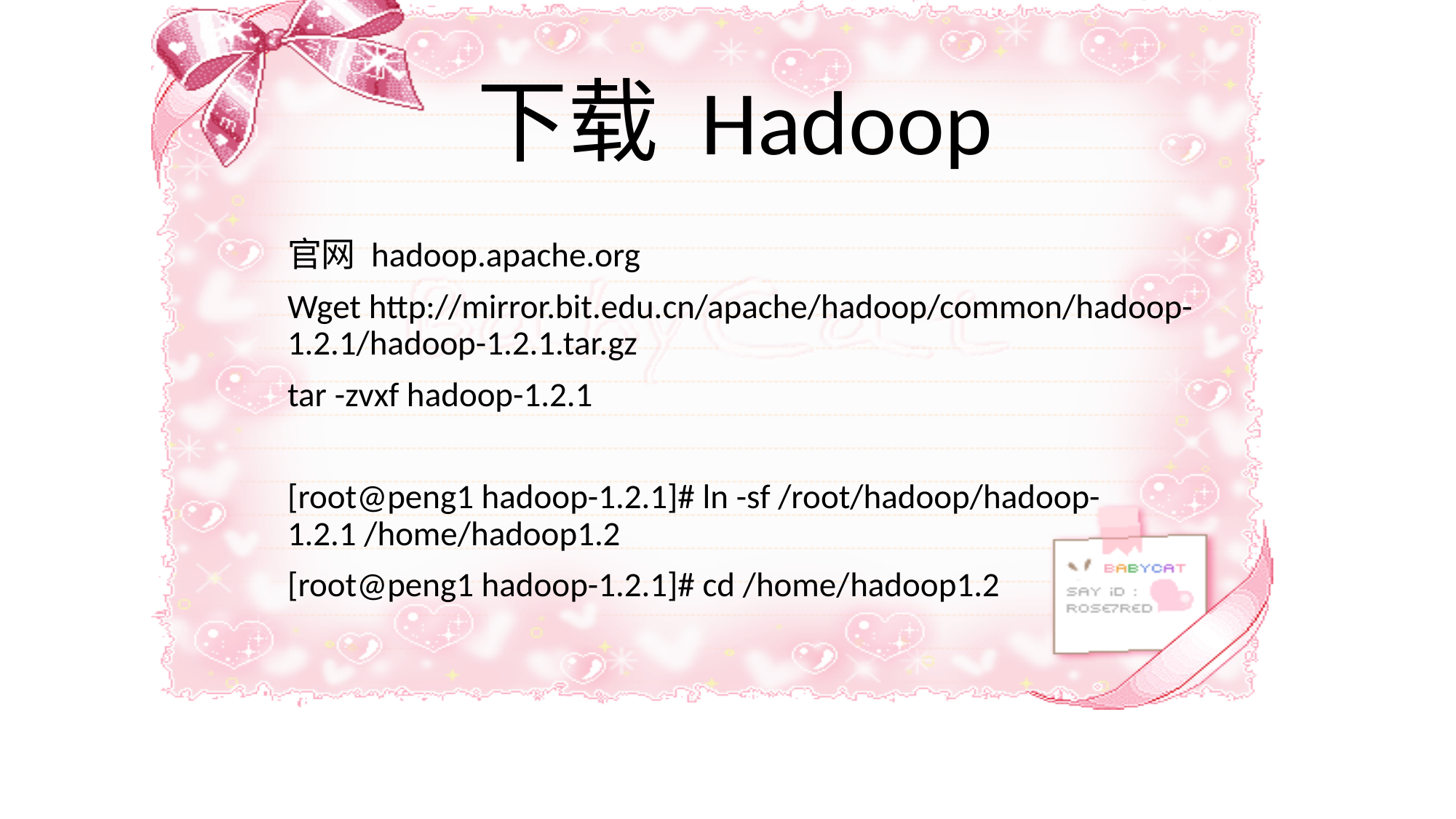

# 下载 Hadoop
官网 hadoop.apache.org
Wget http://mirror.bit.edu.cn/apache/hadoop/common/hadoop-1.2.1/hadoop-1.2.1.tar.gz
tar -zvxf hadoop-1.2.1

[root@peng1 hadoop-1.2.1]# ln -sf /root/hadoop/hadoop-1.2.1 /home/hadoop1.2
[root@peng1 hadoop-1.2.1]# cd /home/hadoop1.2